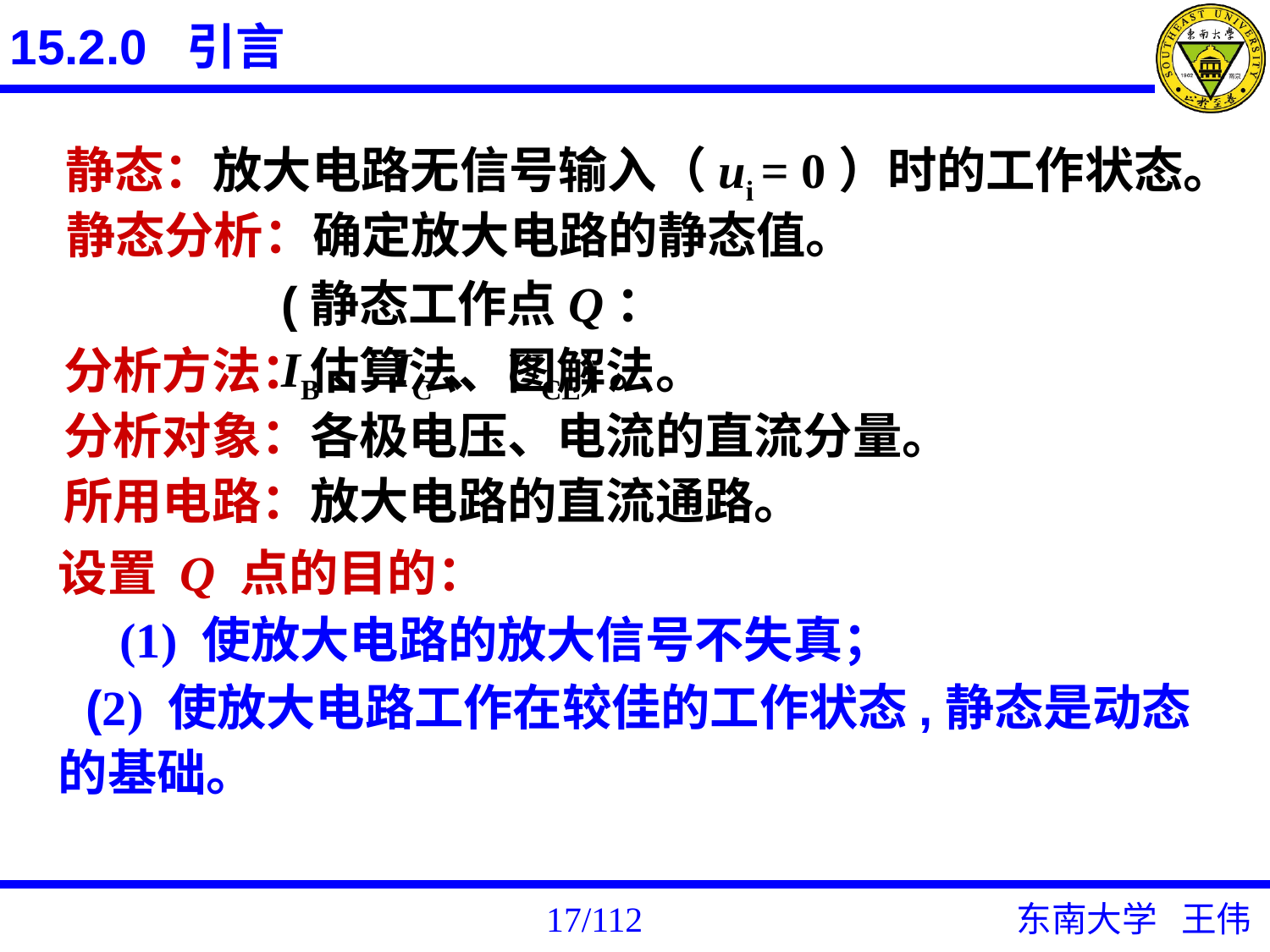

15.2.0  引言
静态：放大电路无信号输入（ui = 0）时的工作状态。
静态分析：确定放大电路的静态值。
(静态工作点Q：IB、IC、UCE)。
分析方法：估算法、图解法。
分析对象：各极电压、电流的直流分量。
所用电路：放大电路的直流通路。
设置 Q 点的目的：
     (1) 使放大电路的放大信号不失真；
  (2) 使放大电路工作在较佳的工作状态,静态是动态的基础。